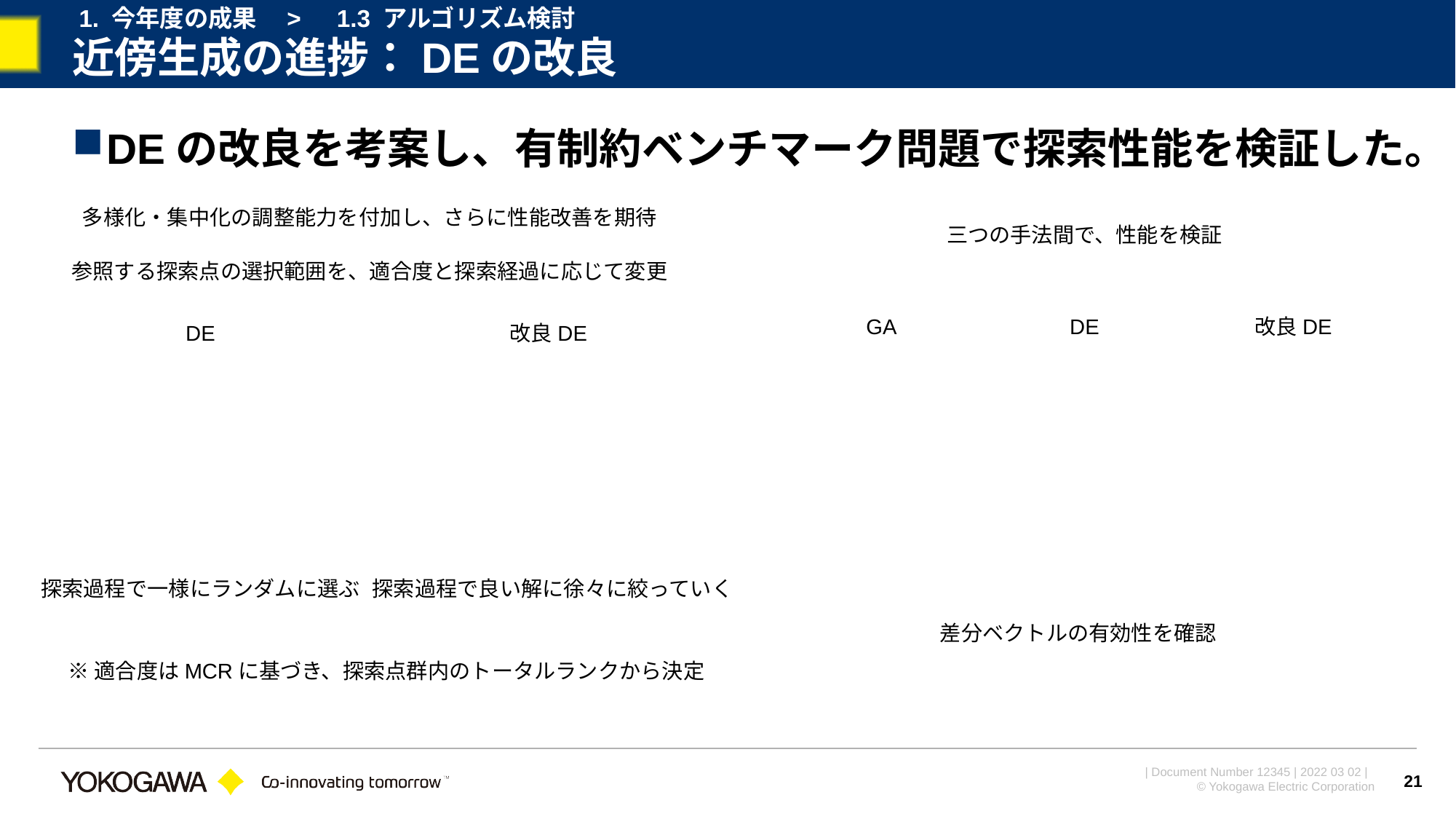

1. 今年度の成果　>　1.3 アルゴリズム検討
# 近傍生成の進捗：DEの改良
DEの改良を考案し、有制約ベンチマーク問題で探索性能を検証した。
多様化・集中化の調整能力を付加し、さらに性能改善を期待
三つの手法間で、性能を検証
参照する探索点の選択範囲を、適合度と探索経過に応じて変更
改良DE
DE
GA
改良DE
DE
探索過程で一様にランダムに選ぶ
探索過程で良い解に徐々に絞っていく
差分ベクトルの有効性を確認
※適合度はMCRに基づき、探索点群内のトータルランクから決定
21